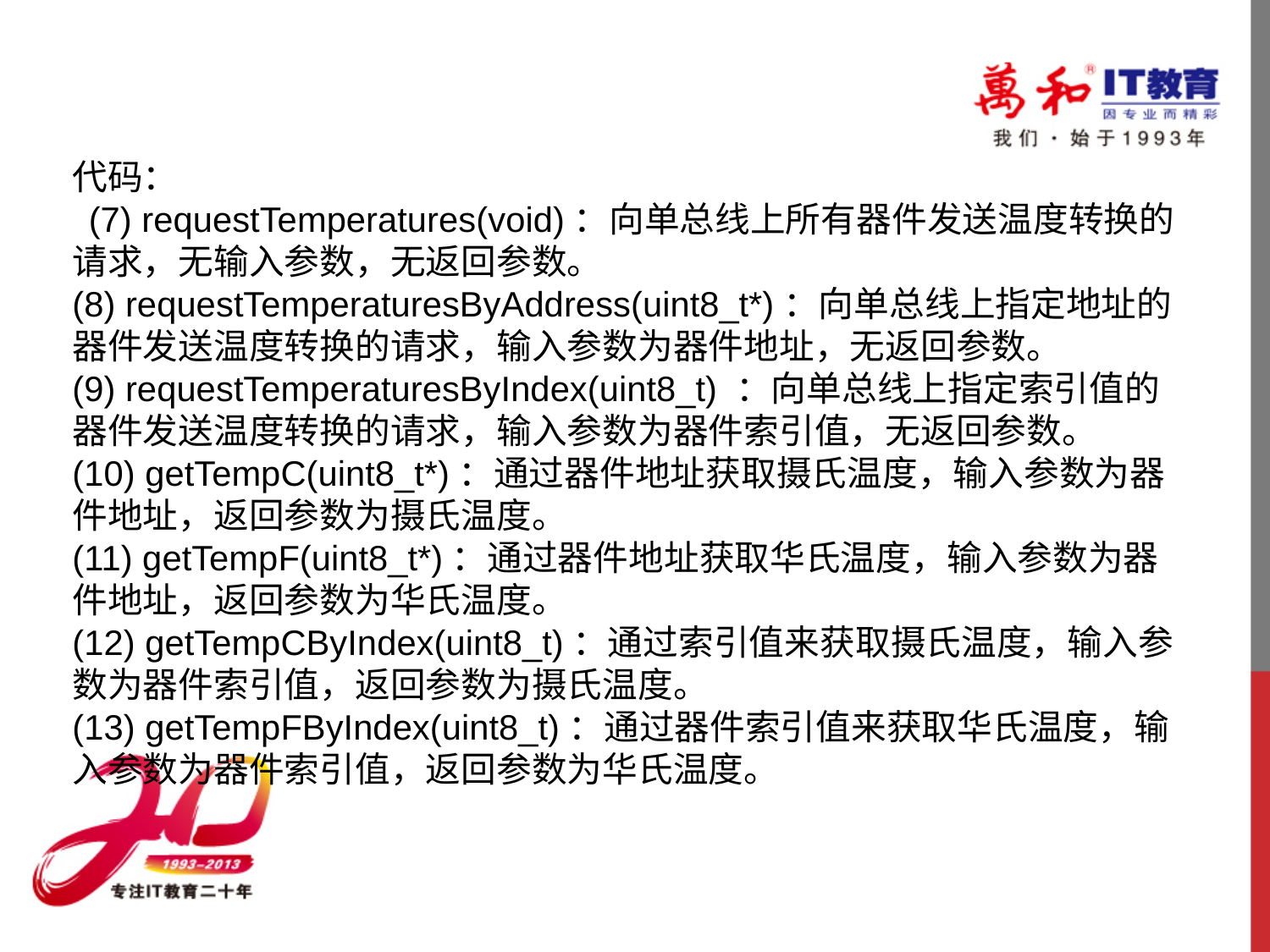

# 代码： (7) requestTemperatures(void)：向单总线上所有器件发送温度转换的请求，无输入参数，无返回参数。 (8) requestTemperaturesByAddress(uint8_t*)：向单总线上指定地址的器件发送温度转换的请求，输入参数为器件地址，无返回参数。 (9) requestTemperaturesByIndex(uint8_t) ：向单总线上指定索引值的器件发送温度转换的请求，输入参数为器件索引值，无返回参数。 (10) getTempC(uint8_t*)：通过器件地址获取摄氏温度，输入参数为器件地址，返回参数为摄氏温度。 (11) getTempF(uint8_t*)：通过器件地址获取华氏温度，输入参数为器件地址，返回参数为华氏温度。 (12) getTempCByIndex(uint8_t)：通过索引值来获取摄氏温度，输入参数为器件索引值，返回参数为摄氏温度。 (13) getTempFByIndex(uint8_t)：通过器件索引值来获取华氏温度，输入参数为器件索引值，返回参数为华氏温度。